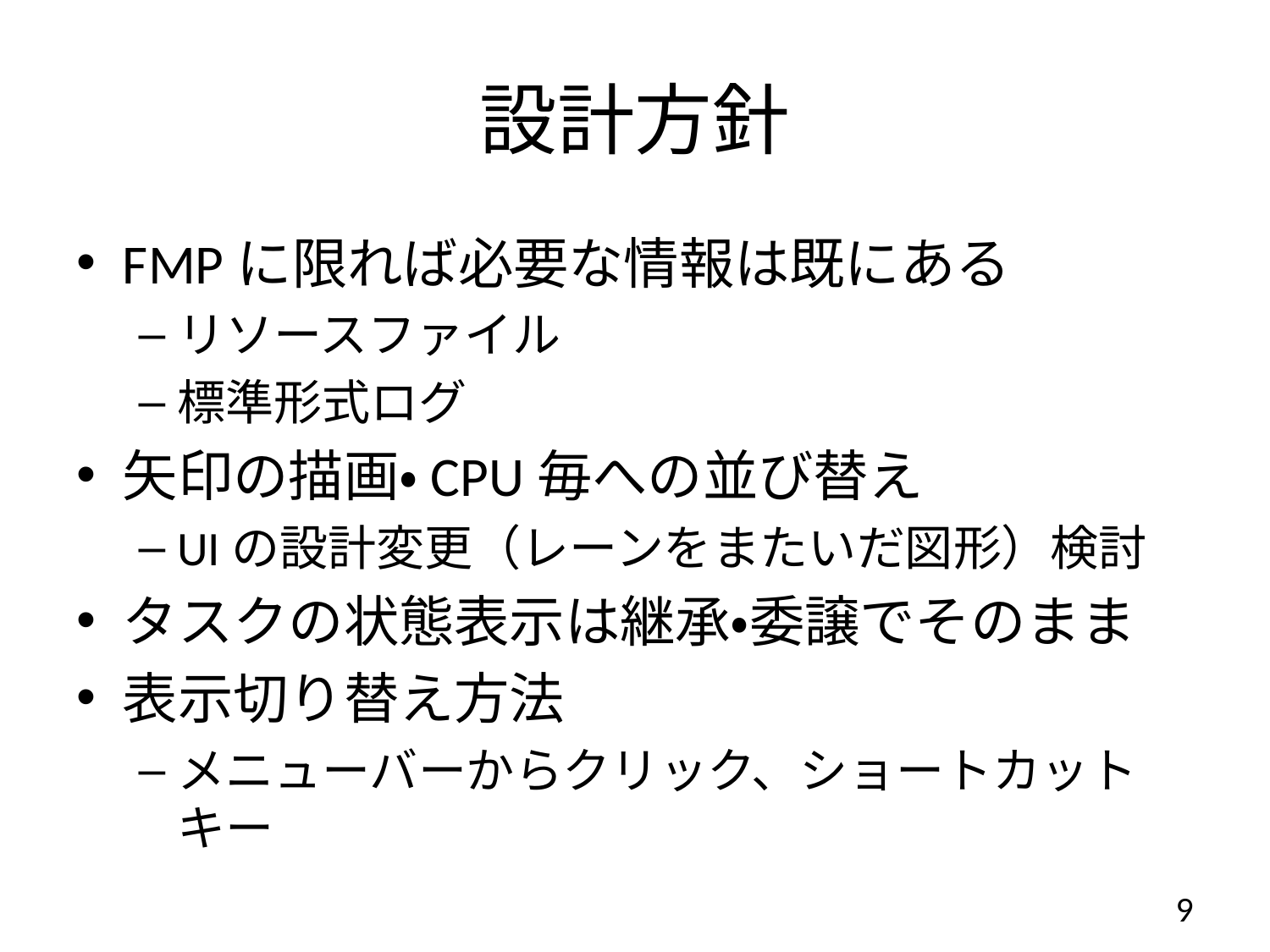

# 設計方針
FMPに限れば必要な情報は既にある
リソースファイル
標準形式ログ
矢印の描画・CPU毎への並び替え
UIの設計変更（レーンをまたいだ図形）検討
タスクの状態表示は継承・委譲でそのまま
表示切り替え方法
メニューバーからクリック、ショートカットキー
9